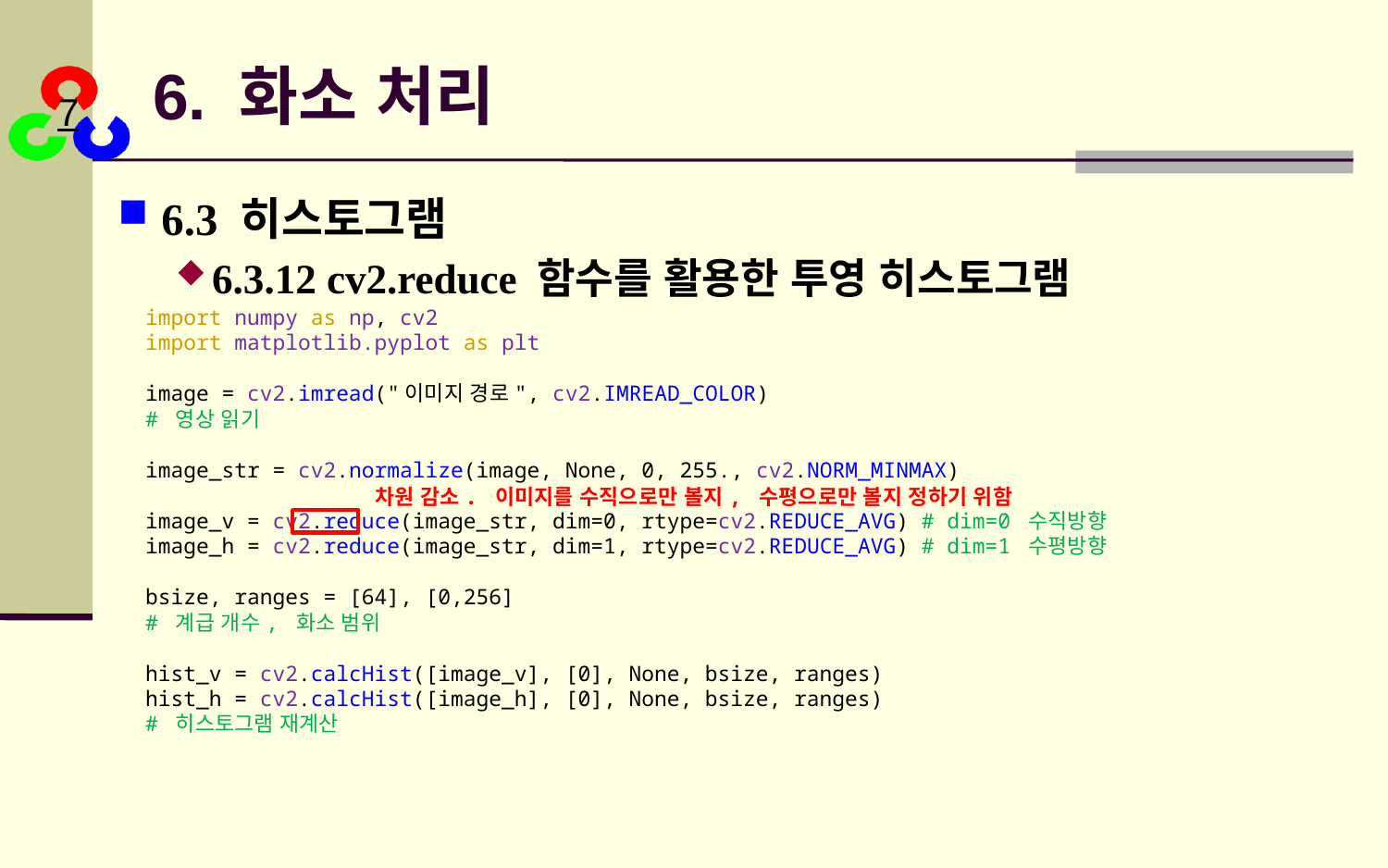

# 6. 화소 처리
6.3 히스토그램
6.3.12 cv2.reduce 함수를 활용한 투영 히스토그램
import numpy as np, cv2
import matplotlib.pyplot as plt
image = cv2.imread("이미지 경로", cv2.IMREAD_COLOR)
# 영상 읽기
image_str = cv2.normalize(image, None, 0, 255., cv2.NORM_MINMAX)
image_v = cv2.reduce(image_str, dim=0, rtype=cv2.REDUCE_AVG) # dim=0 수직방향
image_h = cv2.reduce(image_str, dim=1, rtype=cv2.REDUCE_AVG) # dim=1 수평방향
bsize, ranges = [64], [0,256]
# 계급 개수, 화소 범위
hist_v = cv2.calcHist([image_v], [0], None, bsize, ranges)
hist_h = cv2.calcHist([image_h], [0], None, bsize, ranges)
# 히스토그램 재계산
차원 감소. 이미지를 수직으로만 볼지, 수평으로만 볼지 정하기 위함